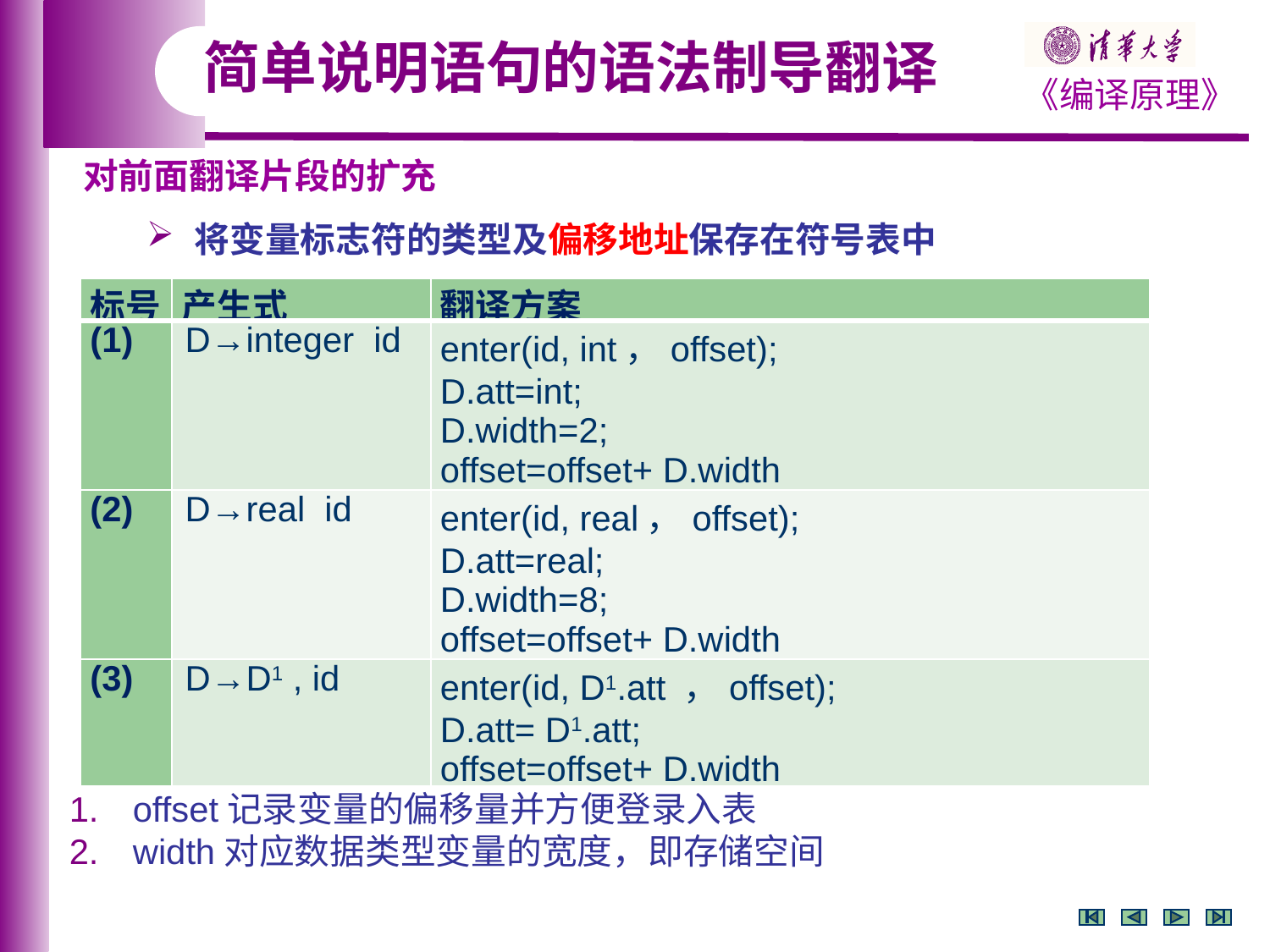

简单说明语句的语法制导翻译
对前面翻译片段的扩充
将变量标志符的类型及偏移地址保存在符号表中
| 标号 | 产生式 | 翻译方案 |
| --- | --- | --- |
| (1) | D→integer id | enter(id, int，offset); D.att=int; D.width=2; offset=offset+ D.width |
| (2) | D→real id | enter(id, real，offset); D.att=real; D.width=8; offset=offset+ D.width |
| (3) | D→D1 , id | enter(id, D1.att ，offset); D.att= D1.att; offset=offset+ D.width |
offset记录变量的偏移量并方便登录入表
width对应数据类型变量的宽度，即存储空间